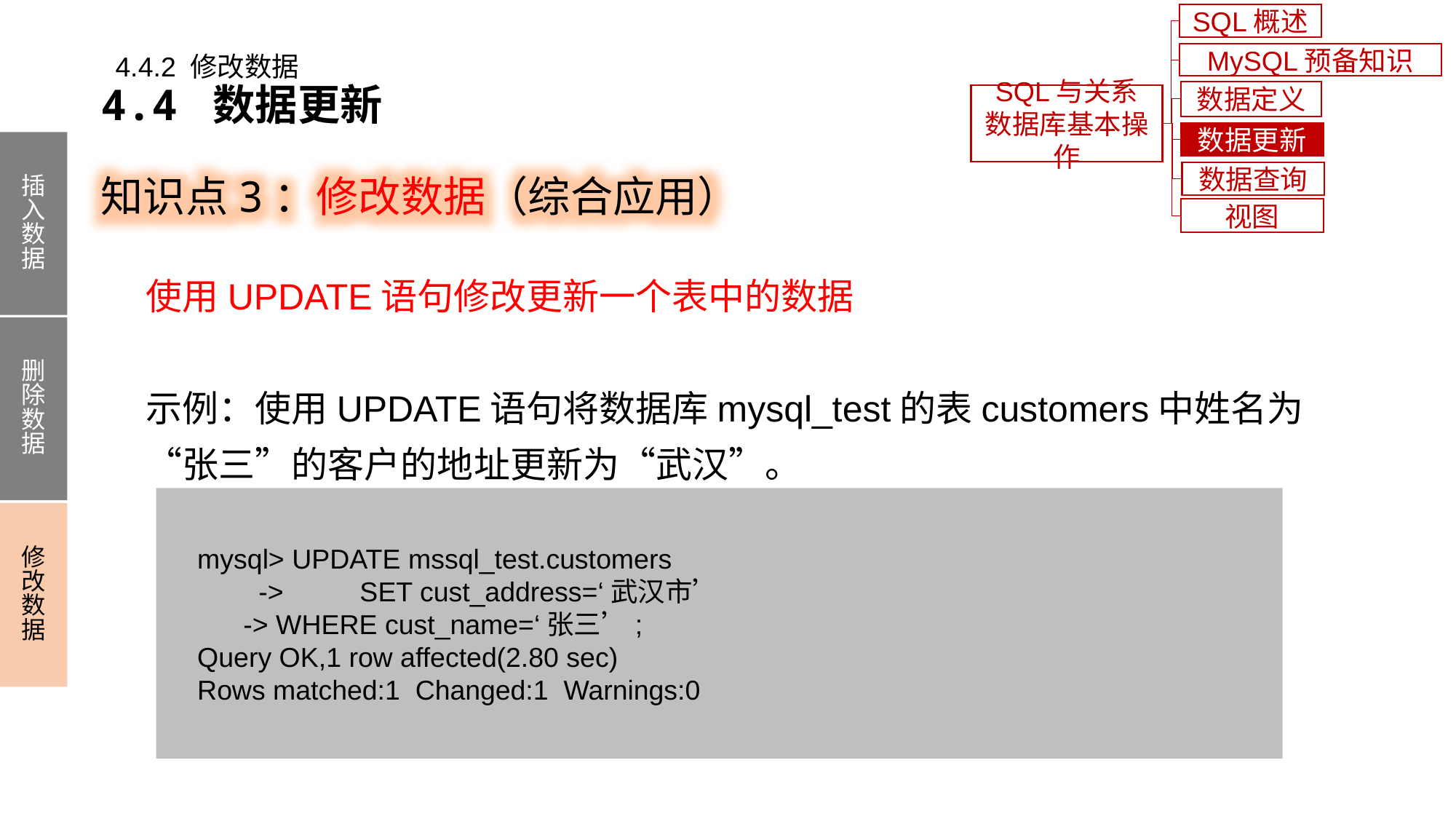

SQL概述
4.4.2 修改数据
MySQL预备知识
4.4 数据更新
数据定义
SQL与关系数据库基本操作
数据更新
知识点3：修改数据（综合应用）
插入数据
删除数据
修改数据
数据查询
视图
使用UPDATE语句修改更新一个表中的数据

示例：使用UPDATE语句将数据库mysql_test的表customers中姓名为“张三”的客户的地址更新为“武汉”。
    mysql> UPDATE mssql_test.customers
            ->          SET cust_address=‘武汉市’
          -> WHERE cust_name=‘张三’;
    Query OK,1 row affected(2.80 sec)
    Rows matched:1  Changed:1  Warnings:0